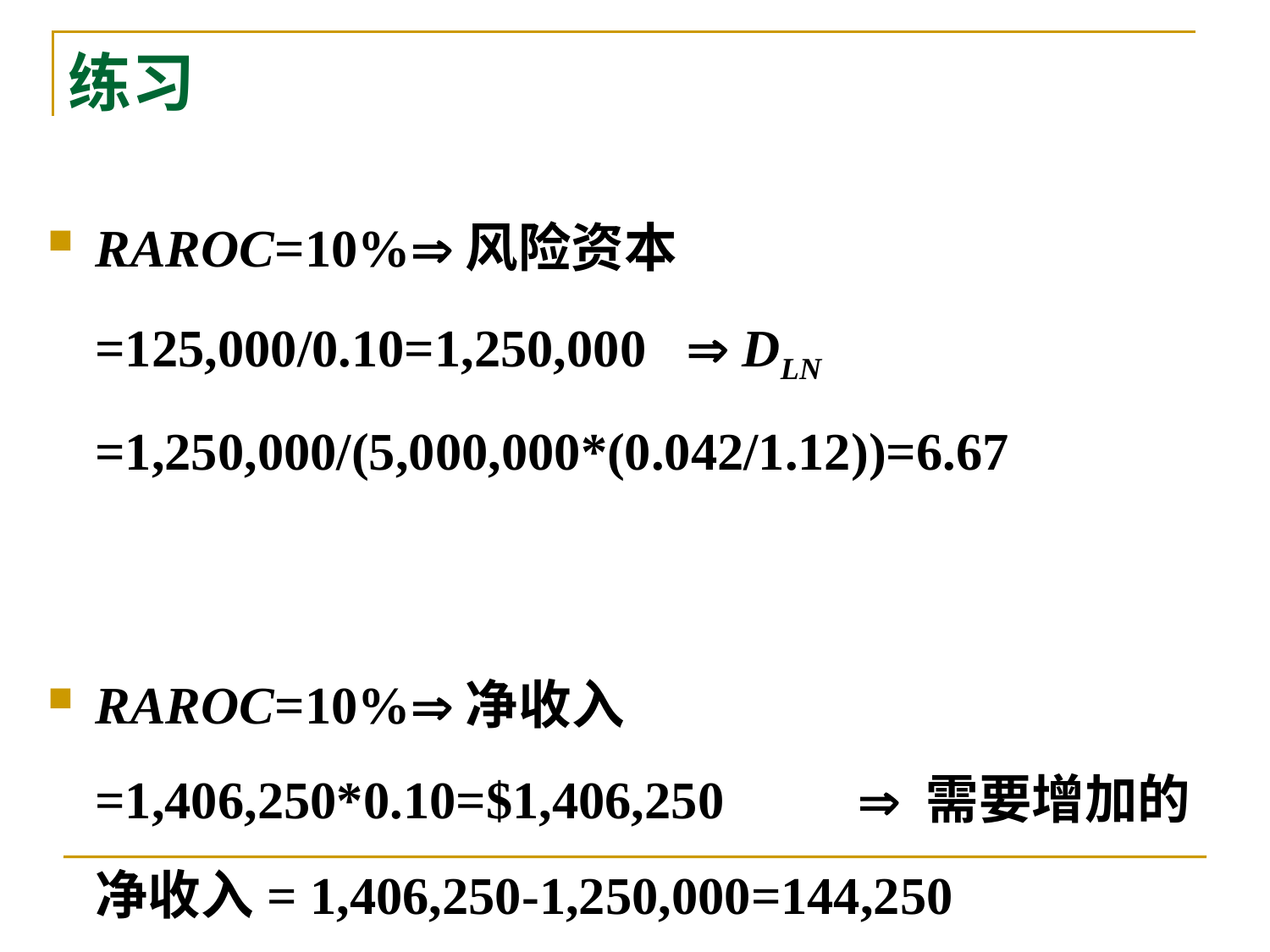

# 练习
RAROC=10%⇒风险资本=125,000/0.10=1,250,000   ⇒ DLN =1,250,000/(5,000,000*(0.042/1.12))=6.67

RAROC=10%⇒净收入=1,406,250*0.10=$1,406,250          ⇒ 需要增加的净收入= 1,406,250-1,250,000=144,250